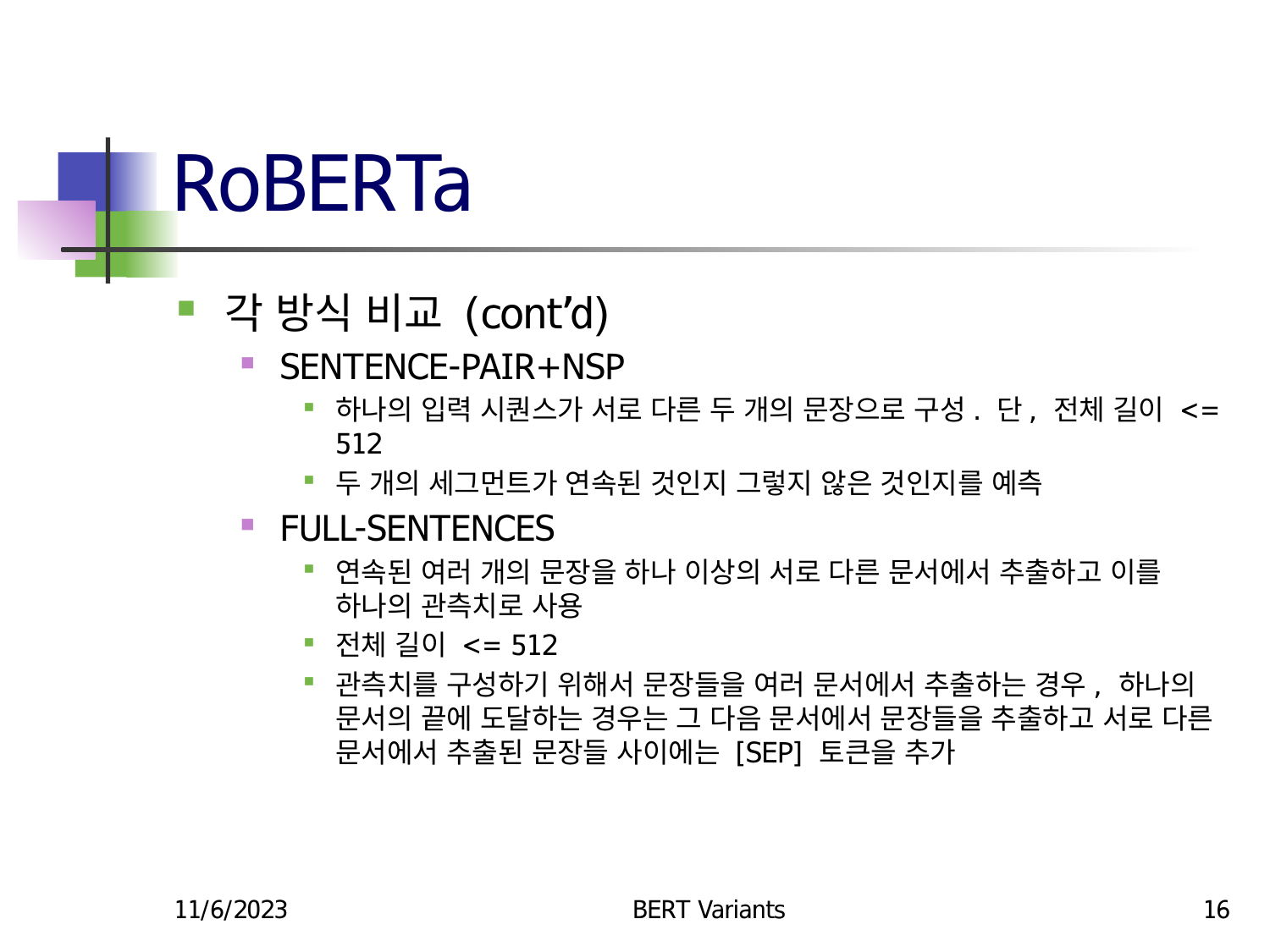

# RoBERTa
각 방식 비교 (cont’d)
SENTENCE-PAIR+NSP
하나의 입력 시퀀스가 서로 다른 두 개의 문장으로 구성. 단, 전체 길이 <= 512
두 개의 세그먼트가 연속된 것인지 그렇지 않은 것인지를 예측
FULL-SENTENCES
연속된 여러 개의 문장을 하나 이상의 서로 다른 문서에서 추출하고 이를 하나의 관측치로 사용
전체 길이 <= 512
관측치를 구성하기 위해서 문장들을 여러 문서에서 추출하는 경우, 하나의 문서의 끝에 도달하는 경우는 그 다음 문서에서 문장들을 추출하고 서로 다른 문서에서 추출된 문장들 사이에는 [SEP] 토큰을 추가

11/6/2023
BERT Variants
16